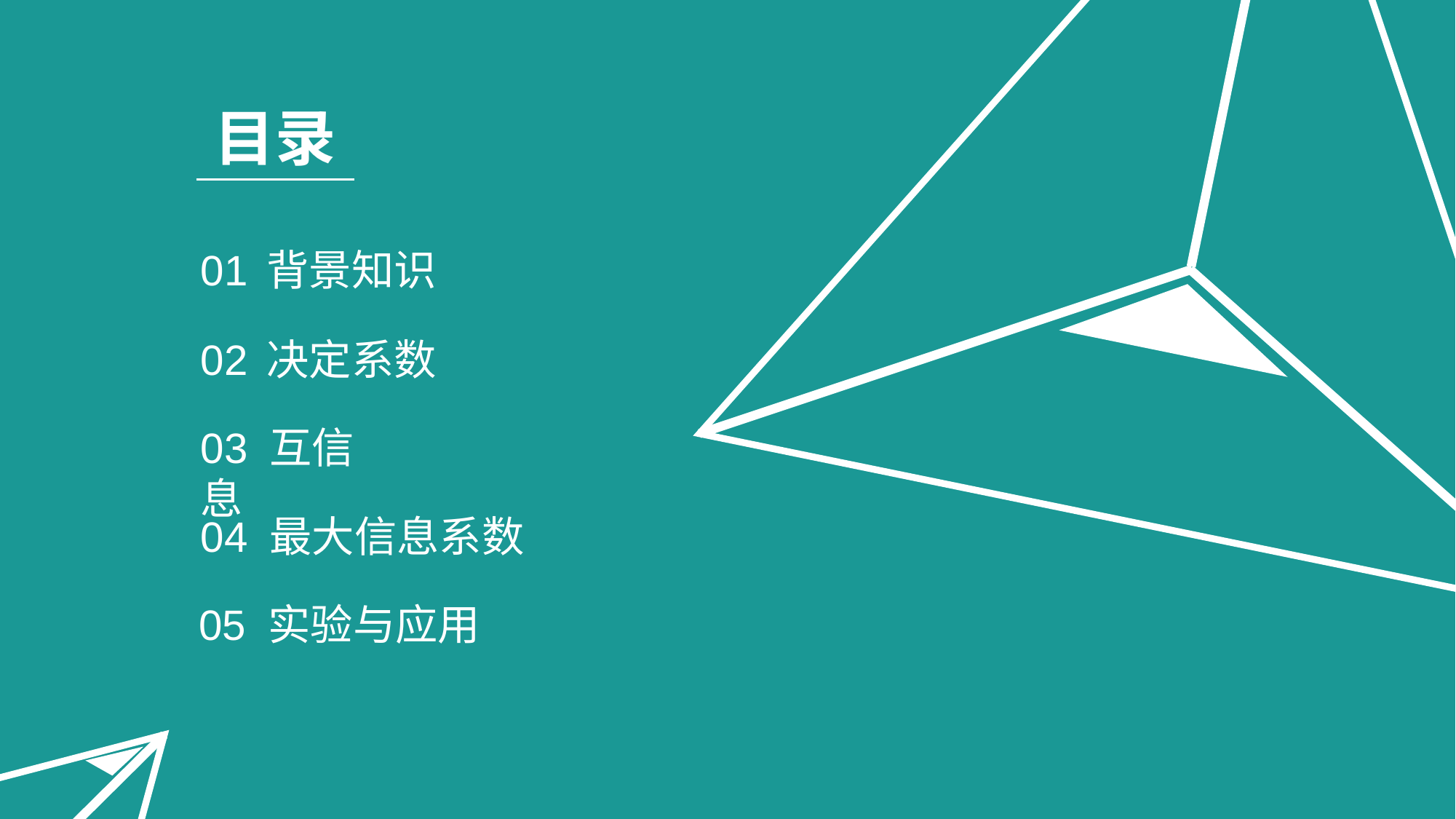

目录
01 背景知识
02 决定系数
03 互信息
04 最大信息系数
05 实验与应用